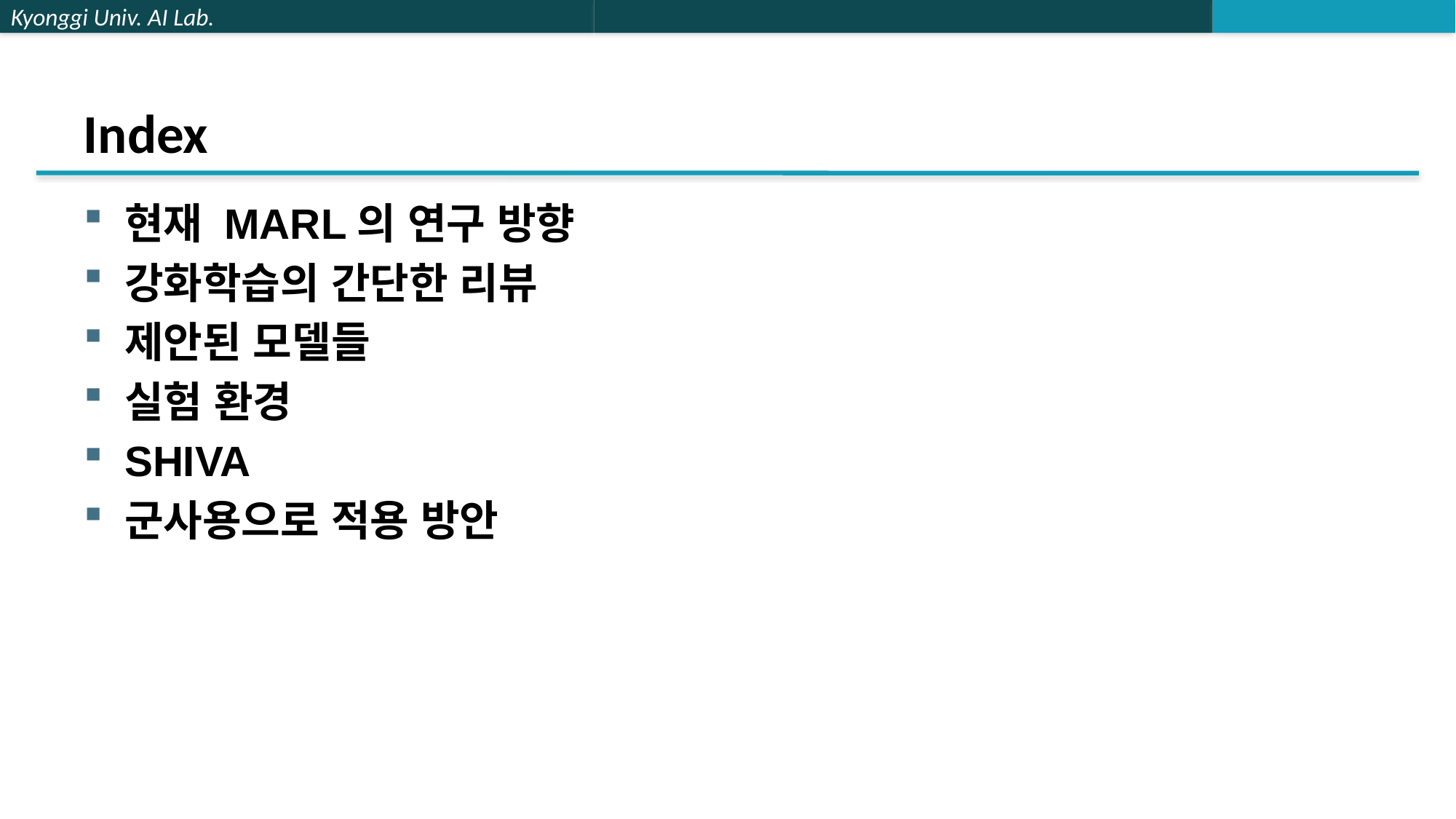

# Index
현재 MARL의 연구 방향
강화학습의 간단한 리뷰
제안된 모델들
실험 환경
SHIVA
군사용으로 적용 방안